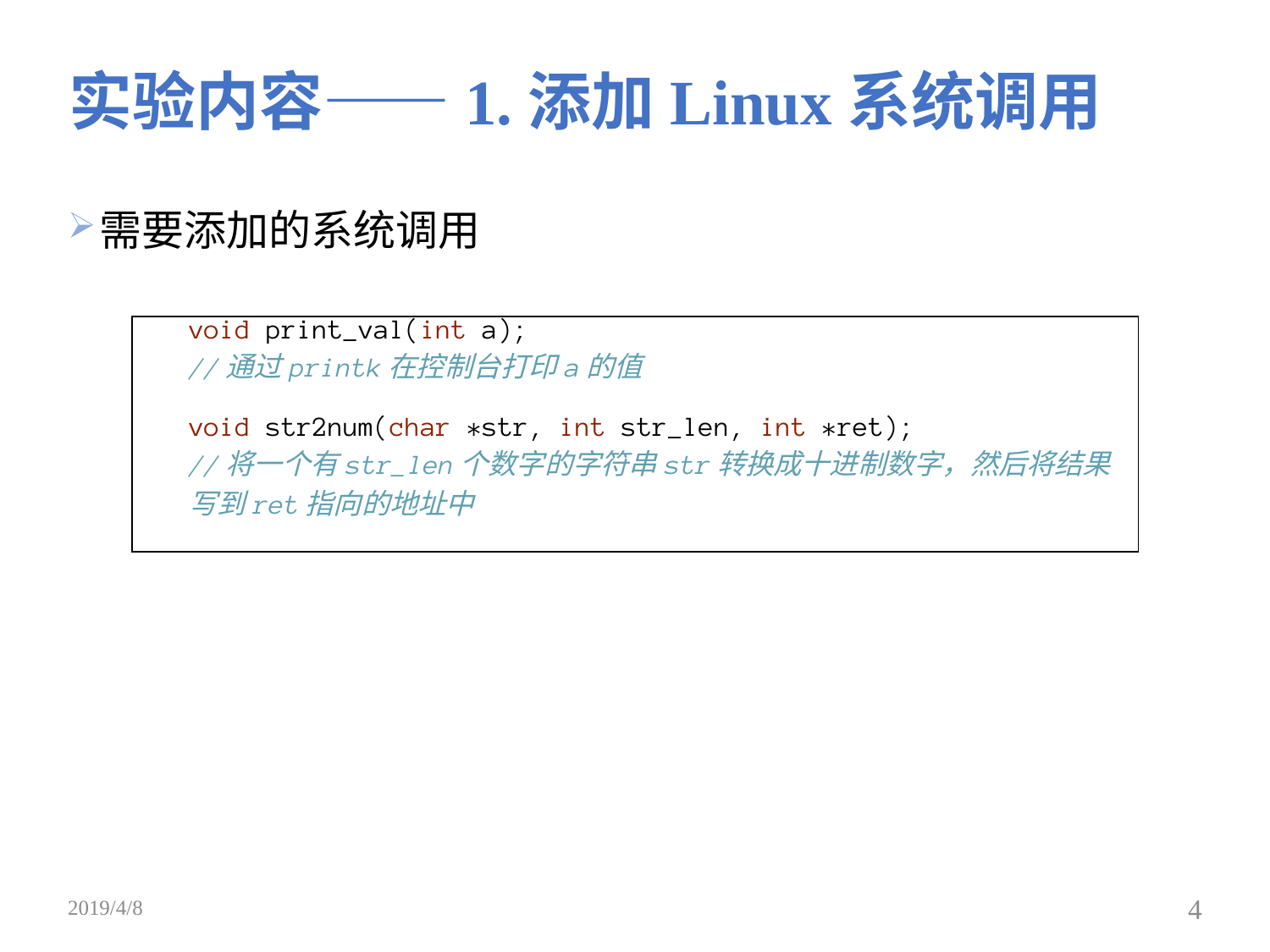

# 实验内容——1.添加Linux系统调用
需要添加的系统调用

| void print\_val(int a); //通过printk在控制台打印a的值 void str2num(char \*str, int str\_len, int \*ret); //将一个有str\_len个数字的字符串str转换成十进制数字，然后将结果写到ret指向的地址中 |
| --- |
2019/4/8
4